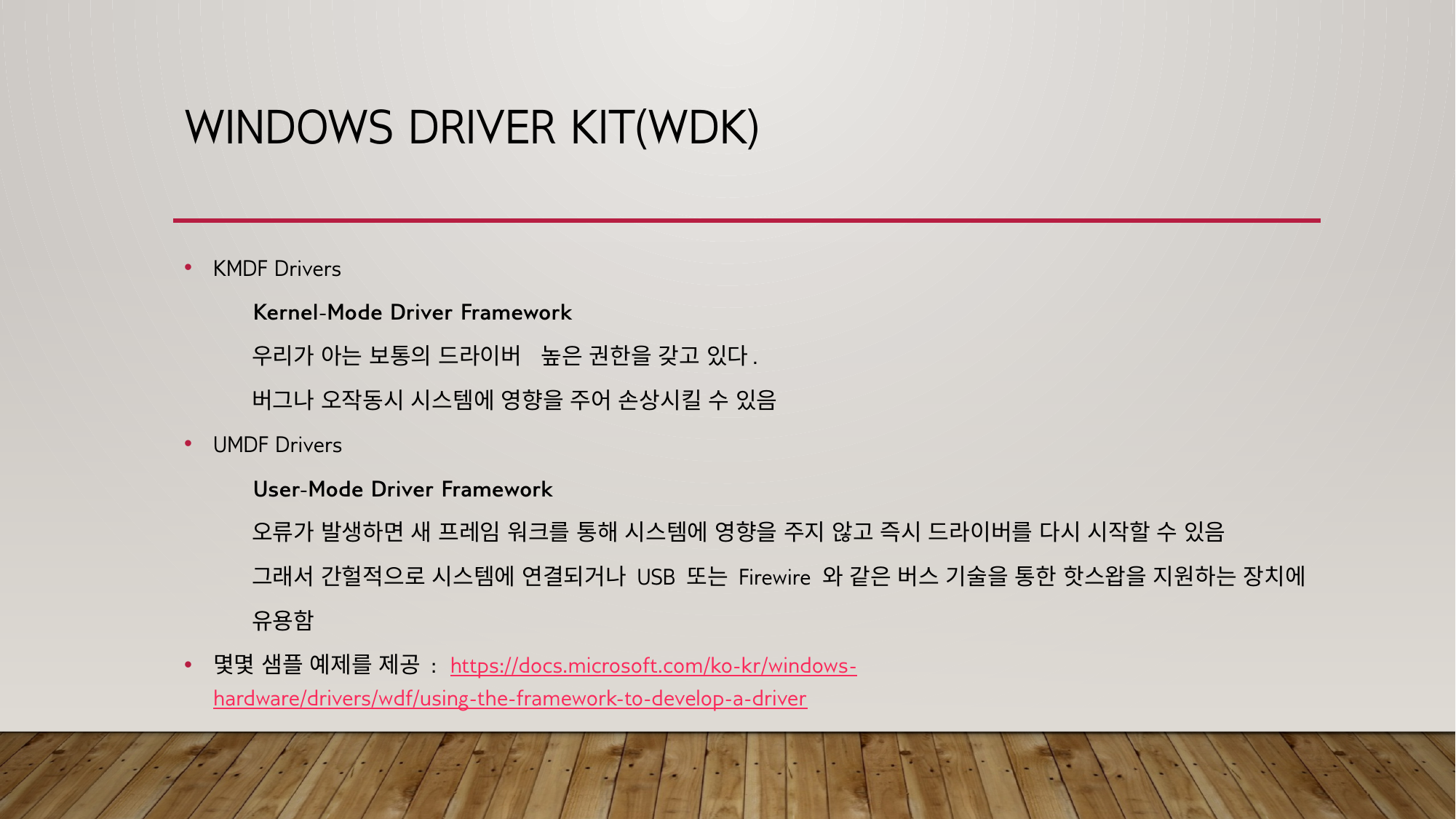

# Windows Driver Kit(WDK)
KMDF Drivers
          Kernel-Mode Driver Framework
          우리가 아는 보통의 드라이버   높은 권한을 갖고 있다.
          버그나 오작동시 시스템에 영향을 주어 손상시킬 수 있음
UMDF Drivers
          User-Mode Driver Framework
          오류가 발생하면 새 프레임 워크를 통해 시스템에 영향을 주지 않고 즉시 드라이버를 다시 시작할 수 있음
          그래서 간헐적으로 시스템에 연결되거나 USB 또는 Firewire 와 같은 버스 기술을 통한 핫스왑을 지원하는 장치에
          유용함
몇몇 샘플 예제를 제공 :  https://docs.microsoft.com/ko-kr/windows-hardware/drivers/wdf/using-the-framework-to-develop-a-driver